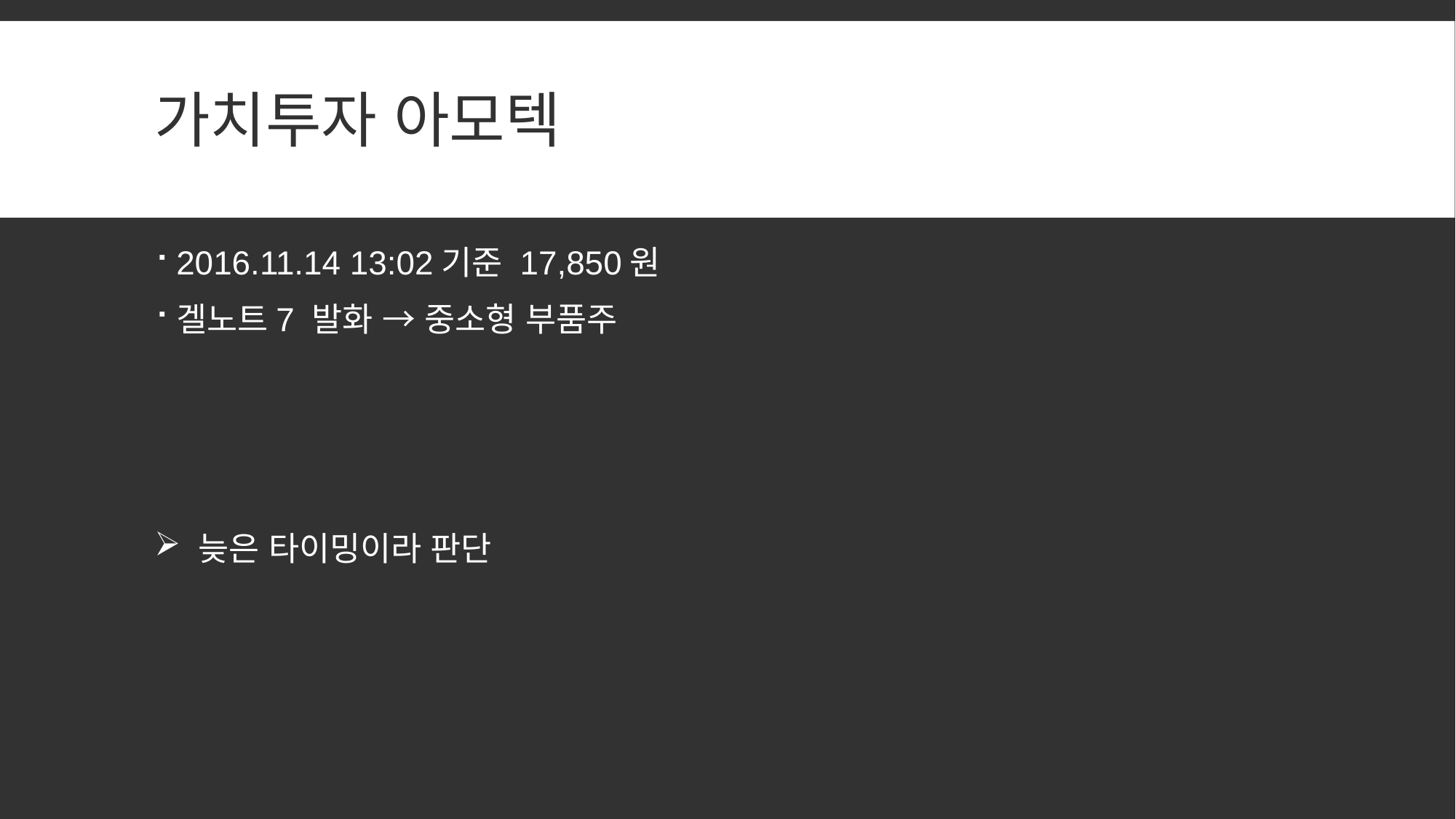

# 가치투자 아모텍
2016.11.14 13:02기준 17,850원
겔노트7 발화 → 중소형 부품주

 늦은 타이밍이라 판단